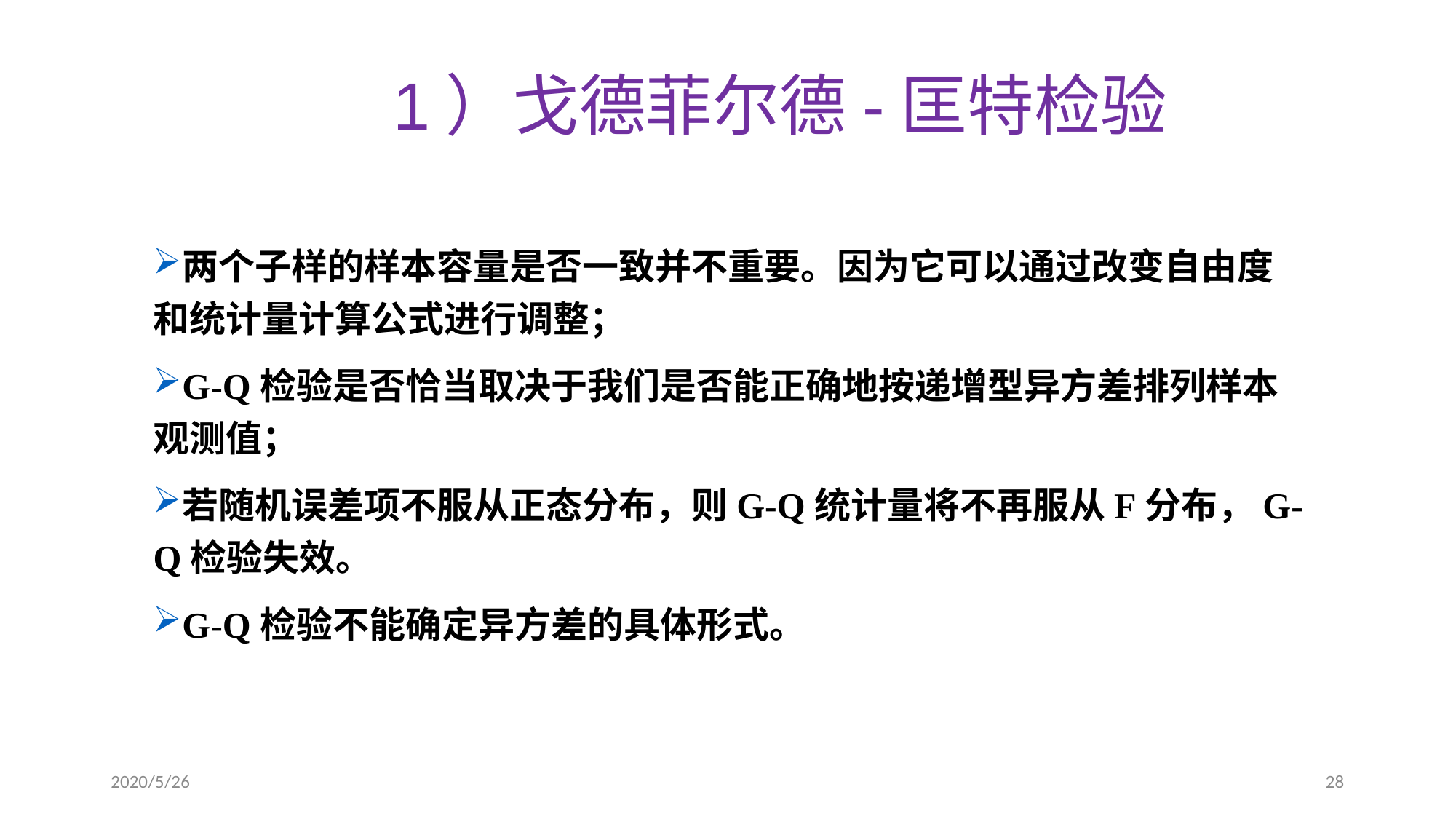

1）戈德菲尔德-匡特检验
两个子样的样本容量是否一致并不重要。因为它可以通过改变自由度和统计量计算公式进行调整；
G-Q检验是否恰当取决于我们是否能正确地按递增型异方差排列样本观测值；
若随机误差项不服从正态分布，则G-Q统计量将不再服从F分布，G-Q检验失效。
G-Q检验不能确定异方差的具体形式。

2020/5/26
28